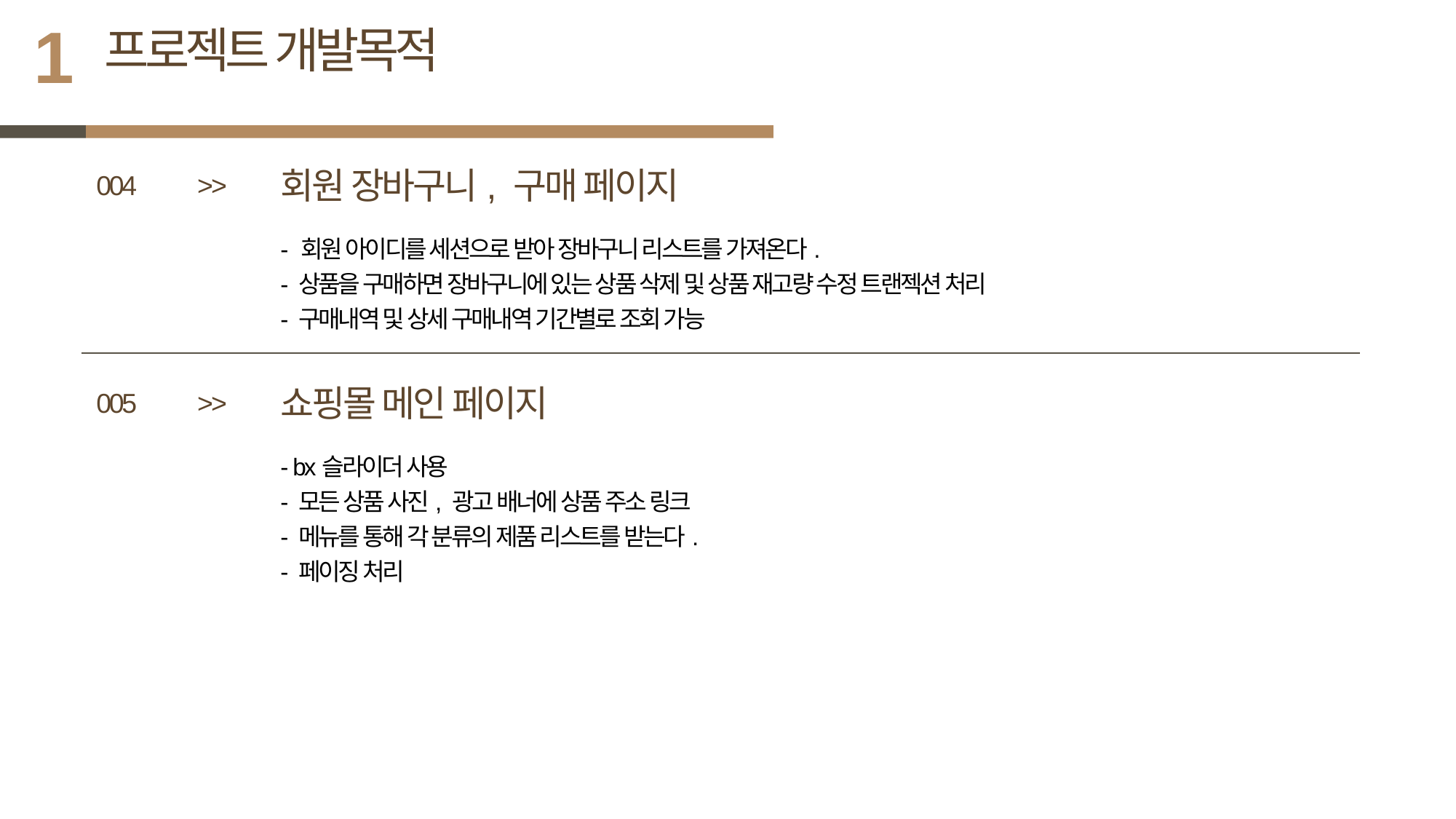

1
프로젝트 개발목적

회원 장바구니, 구매 페이지
004
>>
- 회원 아이디를 세션으로 받아 장바구니 리스트를 가져온다.
- 상품을 구매하면 장바구니에 있는 상품 삭제 및 상품 재고량 수정 트랜젝션 처리
- 구매내역 및 상세 구매내역 기간별로 조회 가능
쇼핑몰 메인 페이지
005
>>
- bx슬라이더 사용
- 모든 상품 사진, 광고 배너에 상품 주소 링크
- 메뉴를 통해 각 분류의 제품 리스트를 받는다.
- 페이징 처리